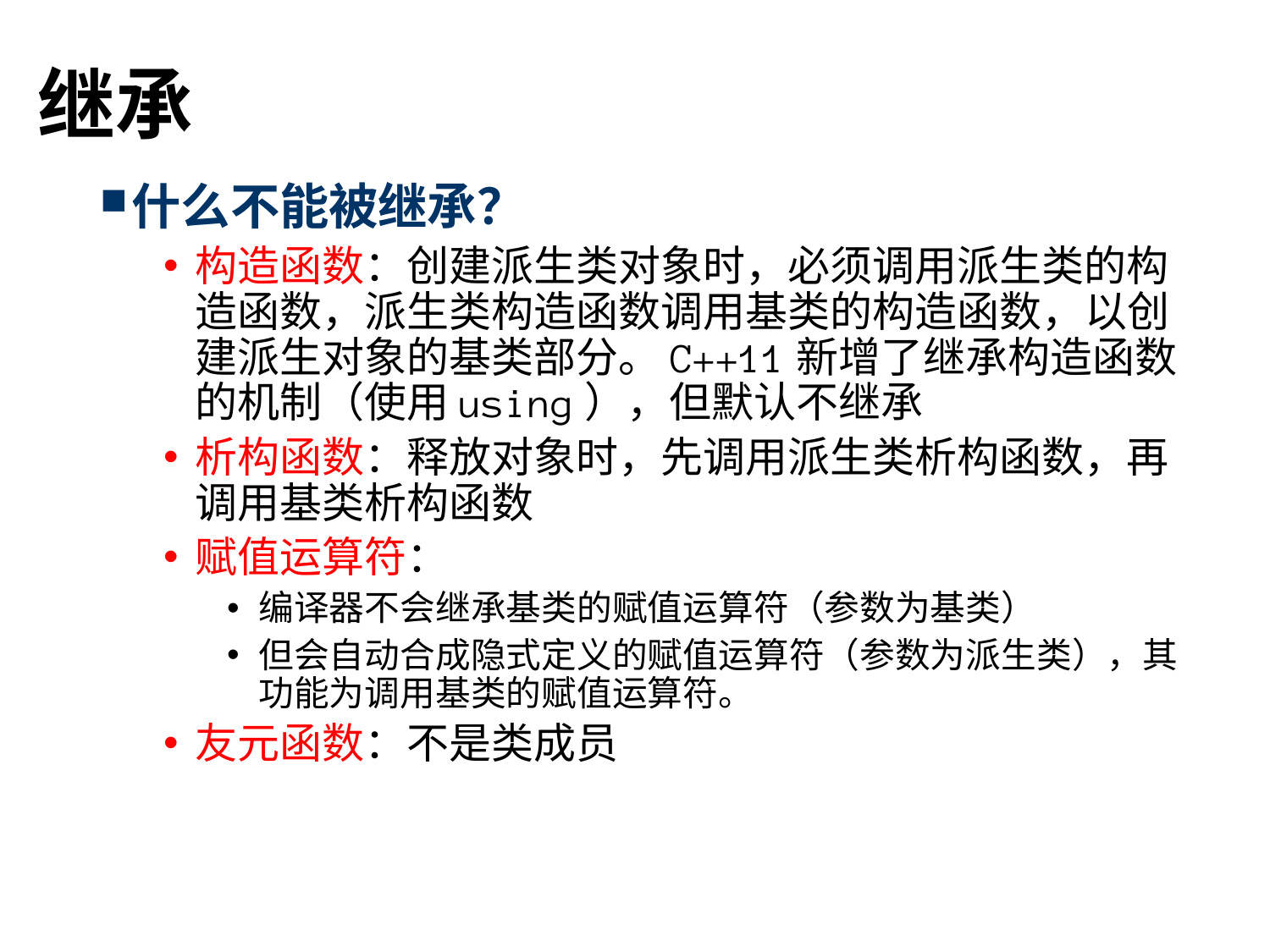

# 继承
什么不能被继承？
构造函数：创建派生类对象时，必须调用派生类的构造函数，派生类构造函数调用基类的构造函数，以创建派生对象的基类部分。C++11新增了继承构造函数的机制（使用using），但默认不继承
析构函数：释放对象时，先调用派生类析构函数，再调用基类析构函数
赋值运算符：
编译器不会继承基类的赋值运算符（参数为基类）
但会自动合成隐式定义的赋值运算符（参数为派生类），其功能为调用基类的赋值运算符。
友元函数：不是类成员